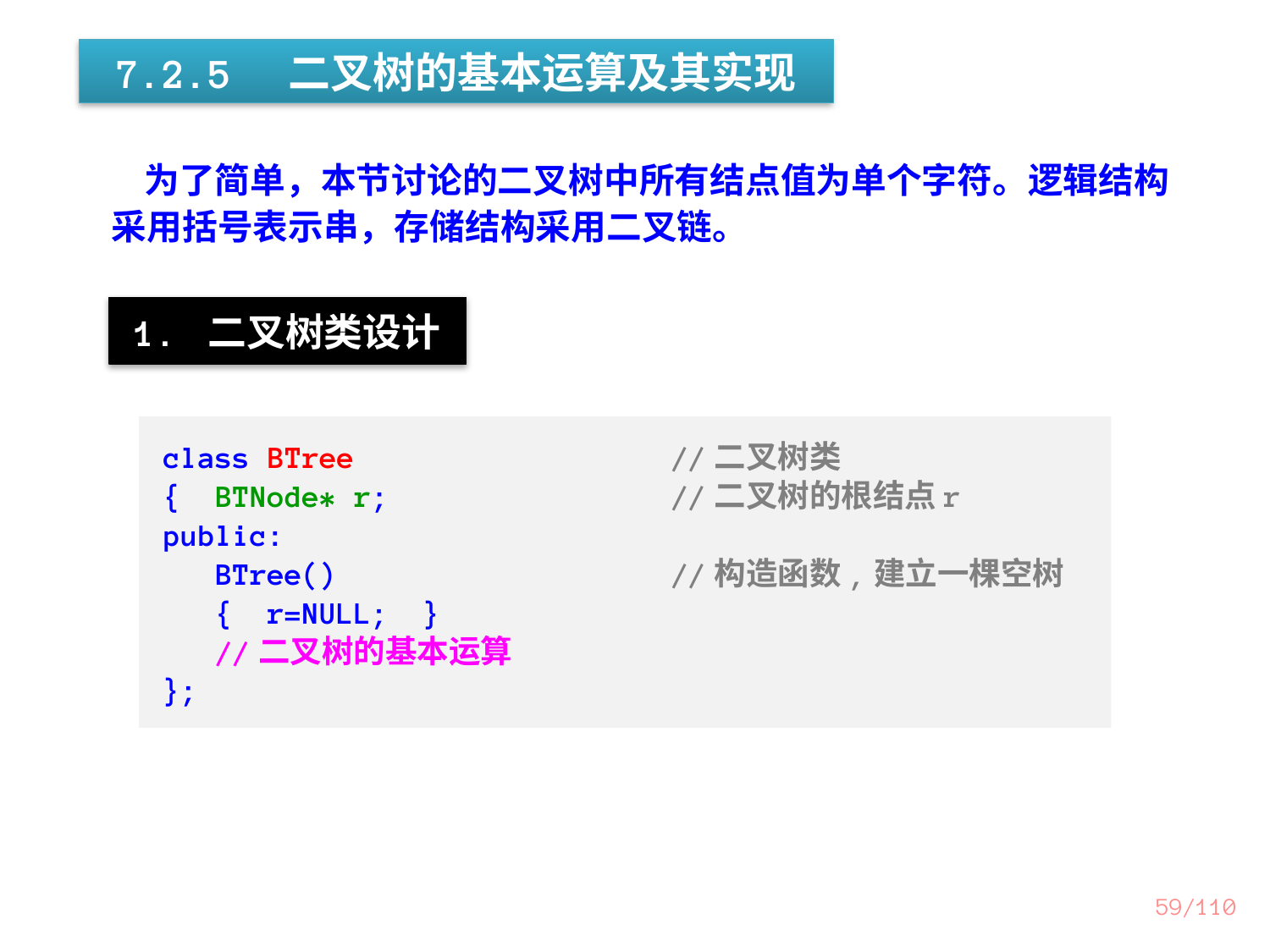

7.2.5  二叉树的基本运算及其实现
   为了简单，本节讨论的二叉树中所有结点值为单个字符。逻辑结构采用括号表示串，存储结构采用二叉链。
1. 二叉树类设计
class BTree			//二叉树类
{  BTNode* r;			//二叉树的根结点r
public:
   BTree()			//构造函数,建立一棵空树
   {  r=NULL;  }
   //二叉树的基本运算
};
59/110